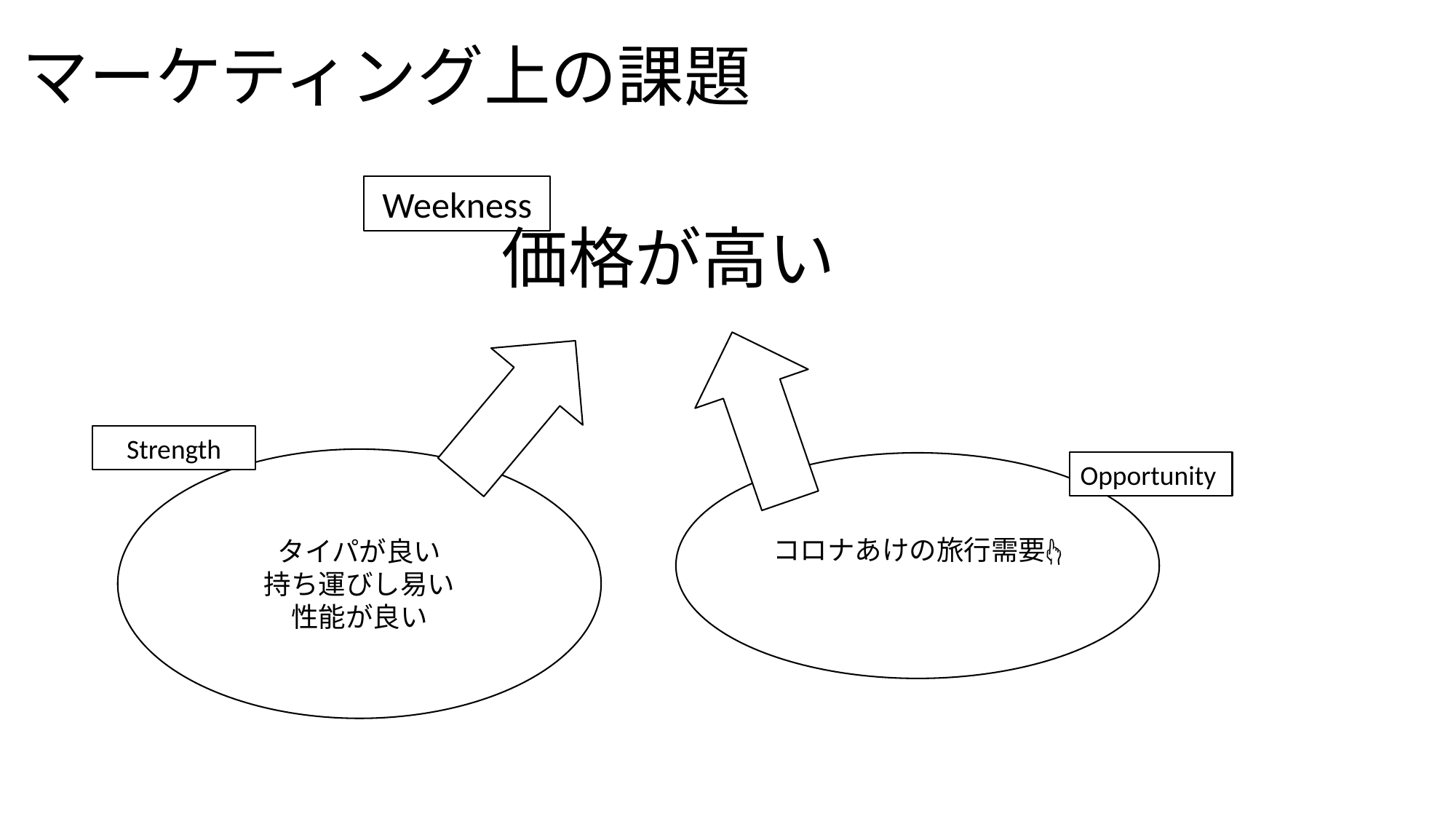

# マーケティング上の課題
Weekness
価格が高い

Strength
タイパが良い
持ち運びし易い
性能が良い
Opportunity

コロナあけの旅行需要👆